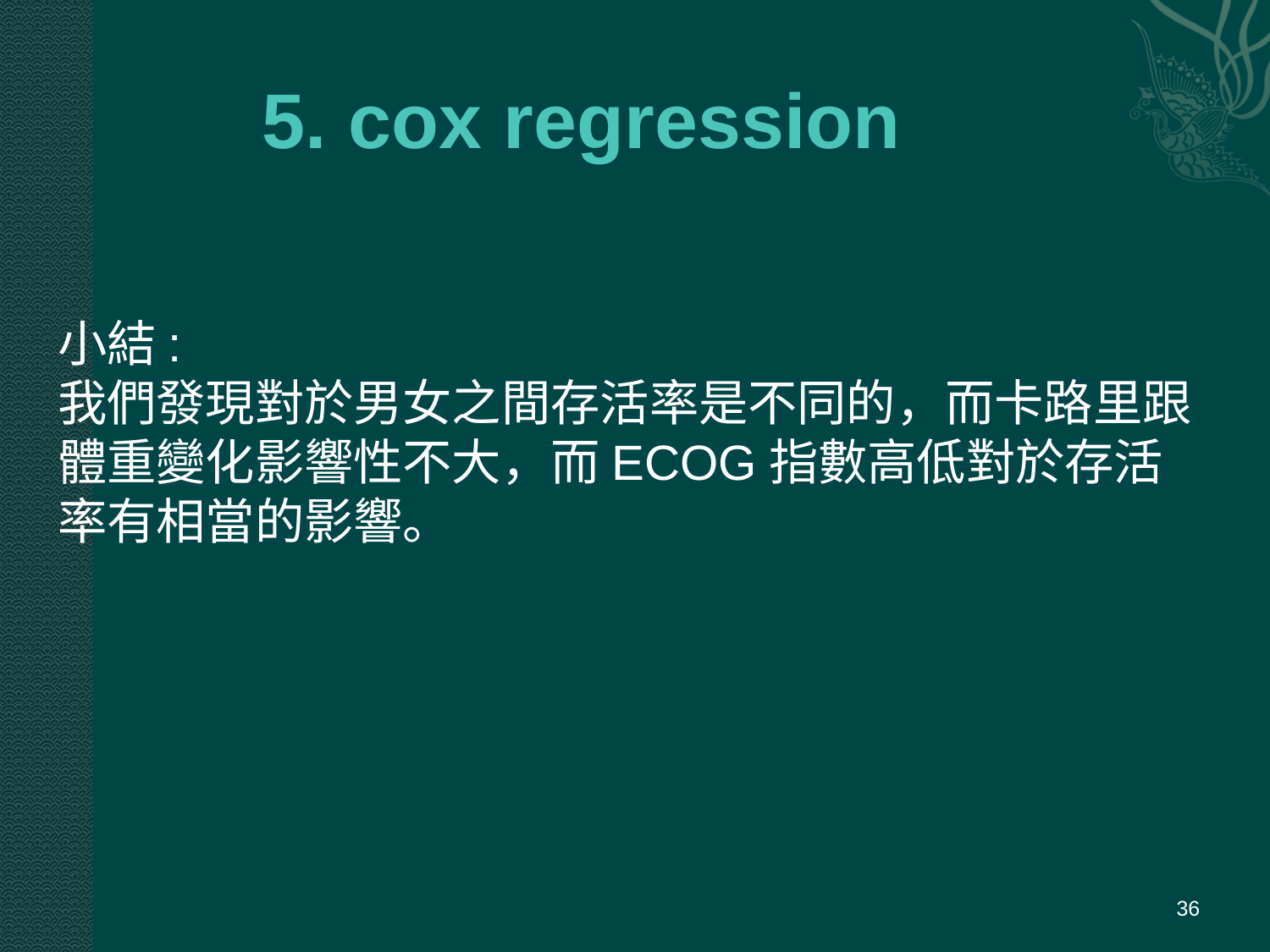

# 5. cox regression

小結:
我們發現對於男女之間存活率是不同的，而卡路里跟體重變化影響性不大，而ECOG指數高低對於存活率有相當的影響。

36